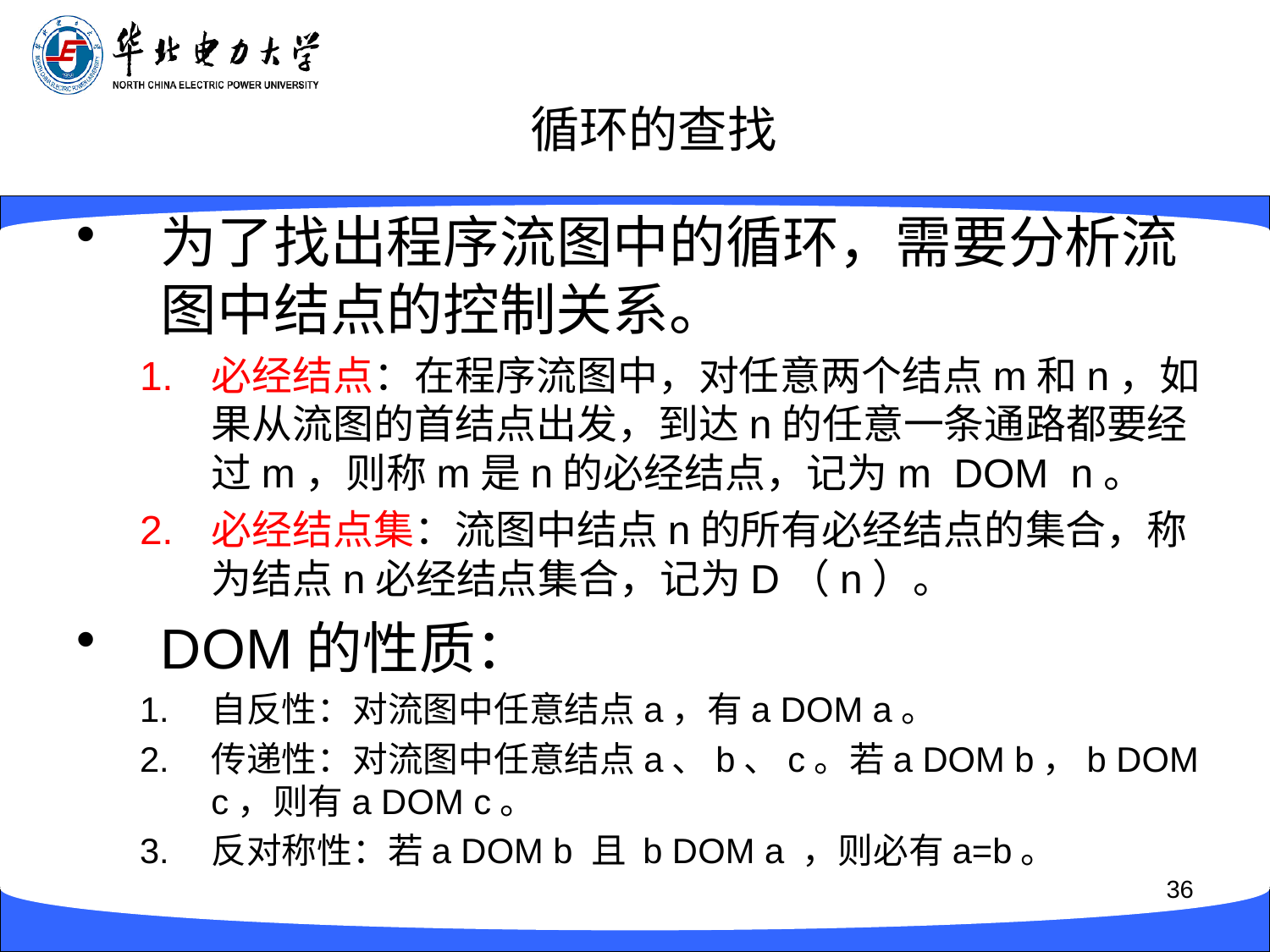

# 循环的查找
为了找出程序流图中的循环，需要分析流图中结点的控制关系。
必经结点：在程序流图中，对任意两个结点m和n，如果从流图的首结点出发，到达n的任意一条通路都要经过m，则称m是n的必经结点，记为m  DOM  n。
必经结点集：流图中结点n的所有必经结点的集合，称为结点n必经结点集合，记为D（n）。
DOM的性质：
自反性：对流图中任意结点a，有a DOM a。
传递性：对流图中任意结点a、b、c。若a DOM b，b DOM c，则有a DOM c。
反对称性：若a DOM b 且 b DOM a ，则必有a=b。
36